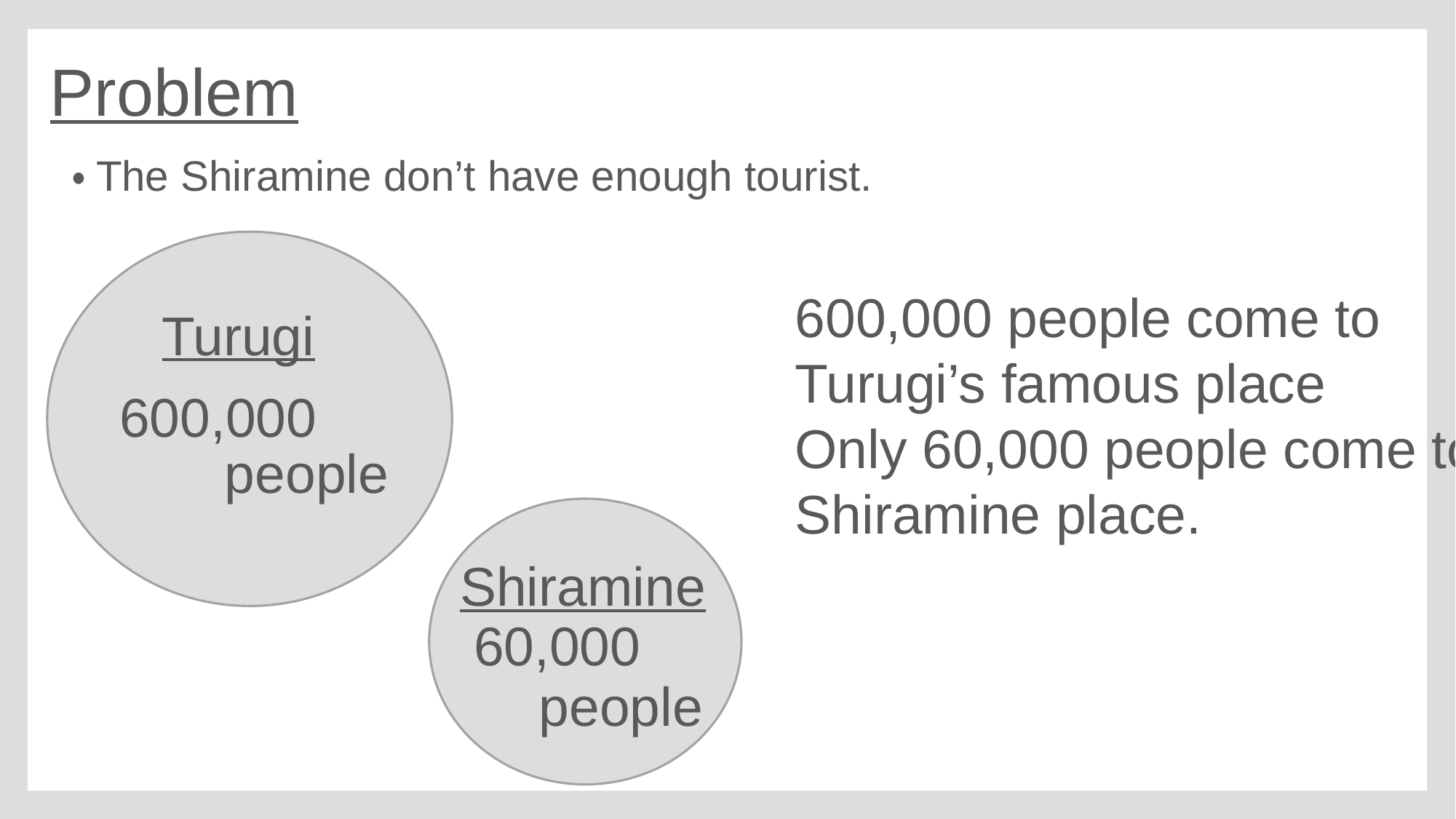

# Problem
・The Shiramine don’t have enough tourist.

600,000 people come to Turugi’s famous place
Only 60,000 people come to Shiramine place.
Turugi
600,000
people

Shiramine
60,000
people